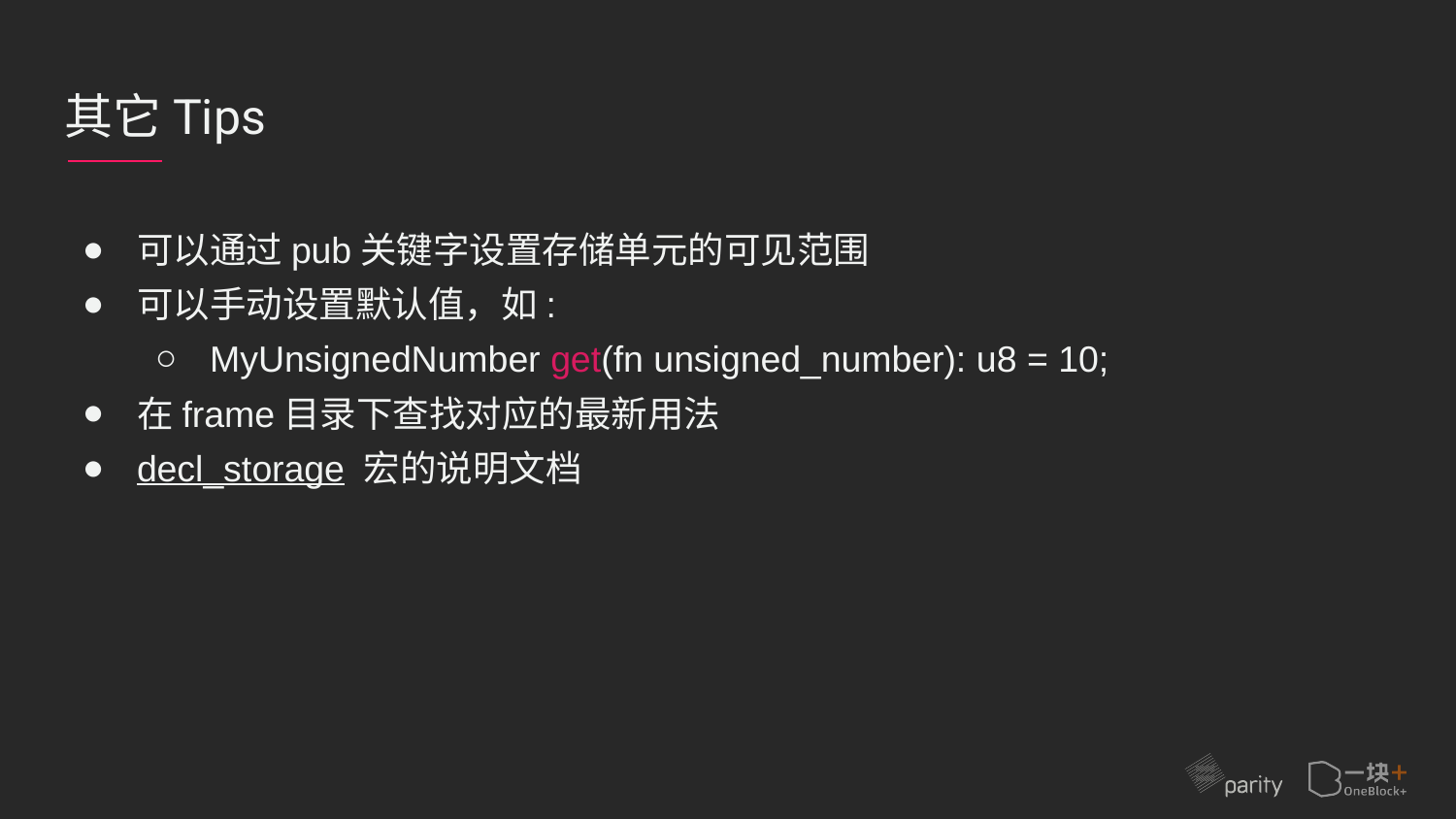

# 其它Tips
可以通过pub关键字设置存储单元的可见范围
可以手动设置默认值，如:
MyUnsignedNumber get(fn unsigned_number): u8 = 10;
在frame目录下查找对应的最新用法
decl_storage 宏的说明文档